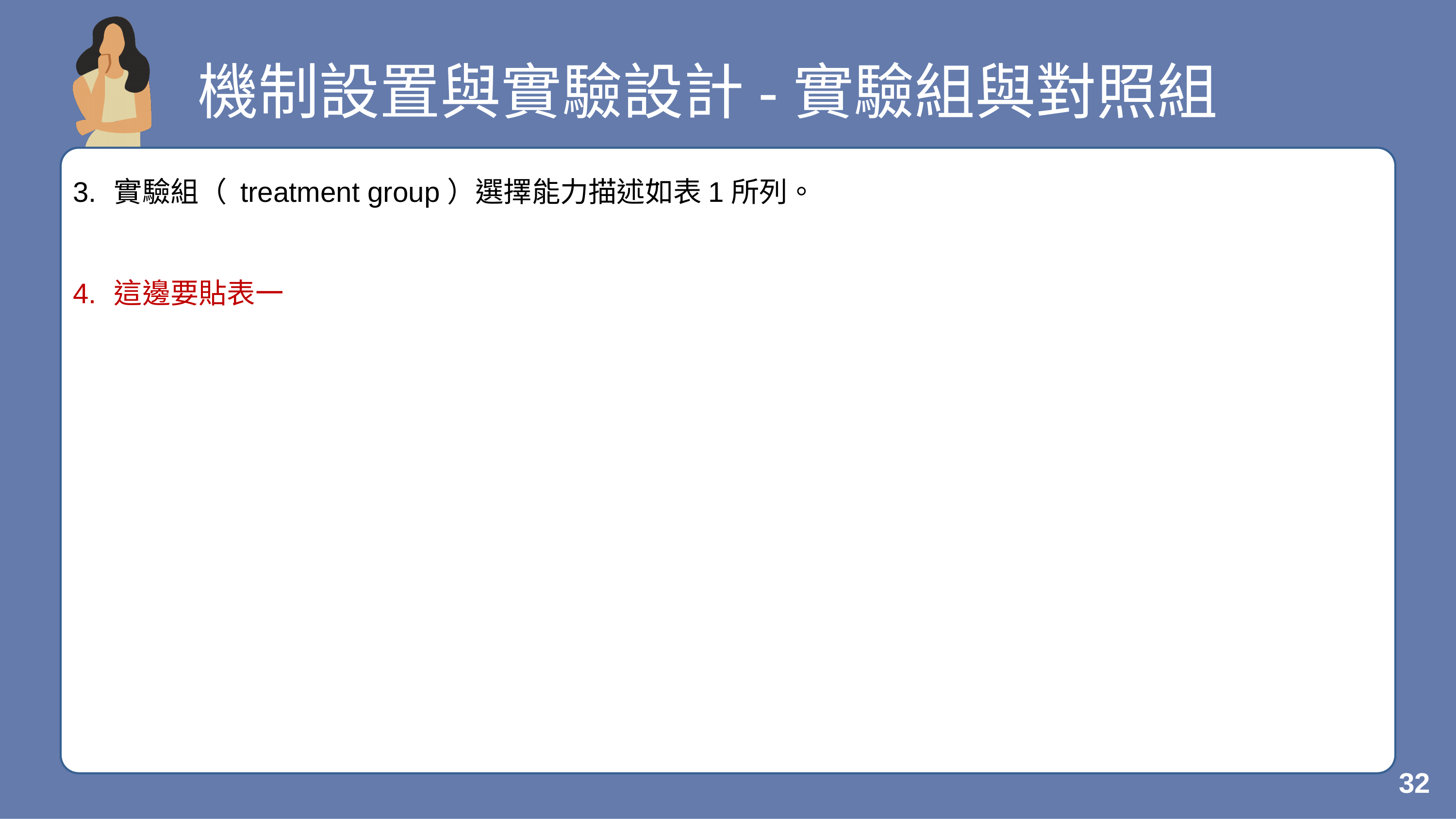

機制設置與實驗設計-實驗組與對照組
實驗組（ treatment group）選擇能力描述如表1所列。

這邊要貼表一
32